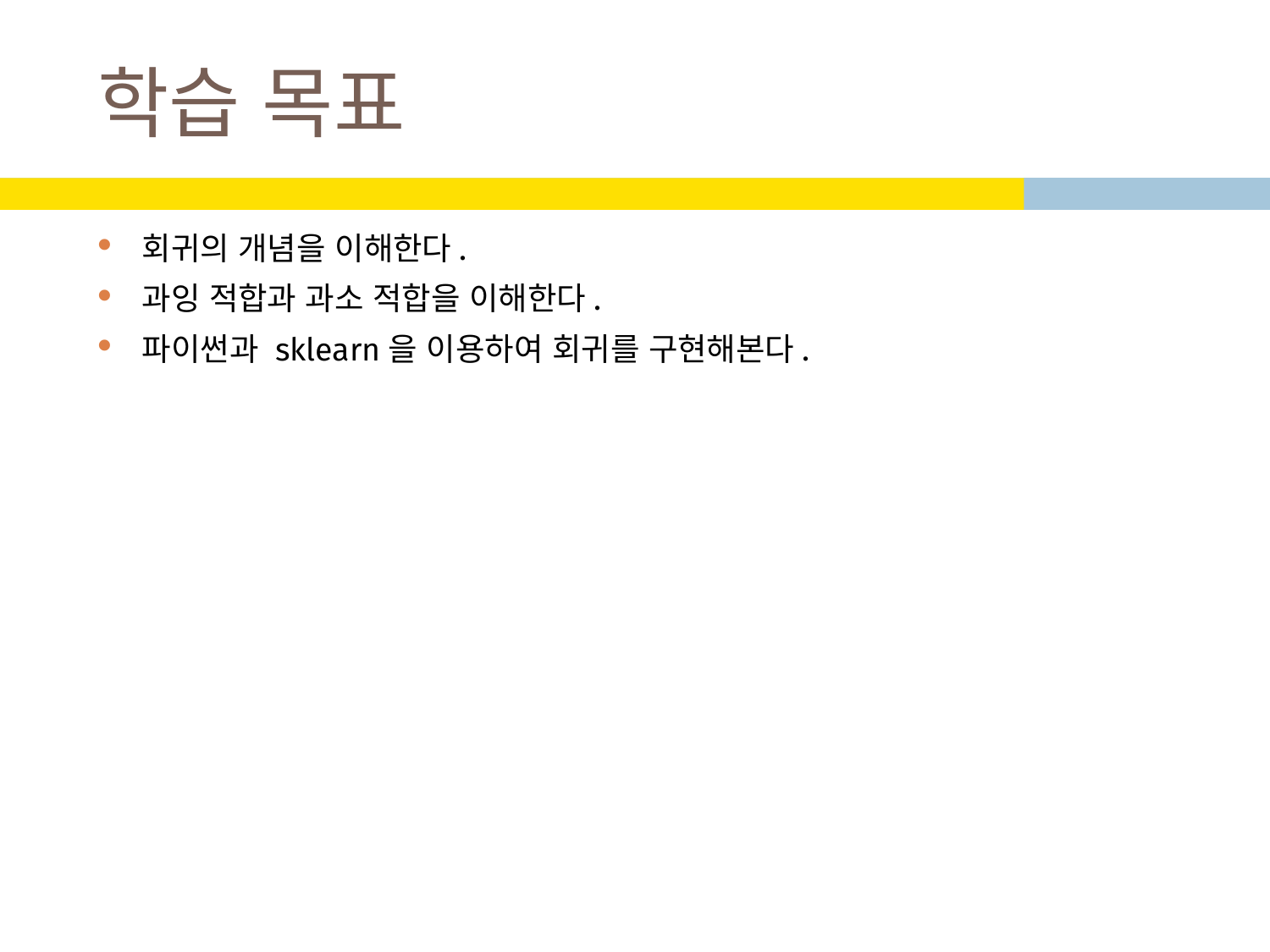

# 학습 목표
회귀의 개념을 이해한다.
과잉 적합과 과소 적합을 이해한다.
파이썬과 sklearn을 이용하여 회귀를 구현해본다.